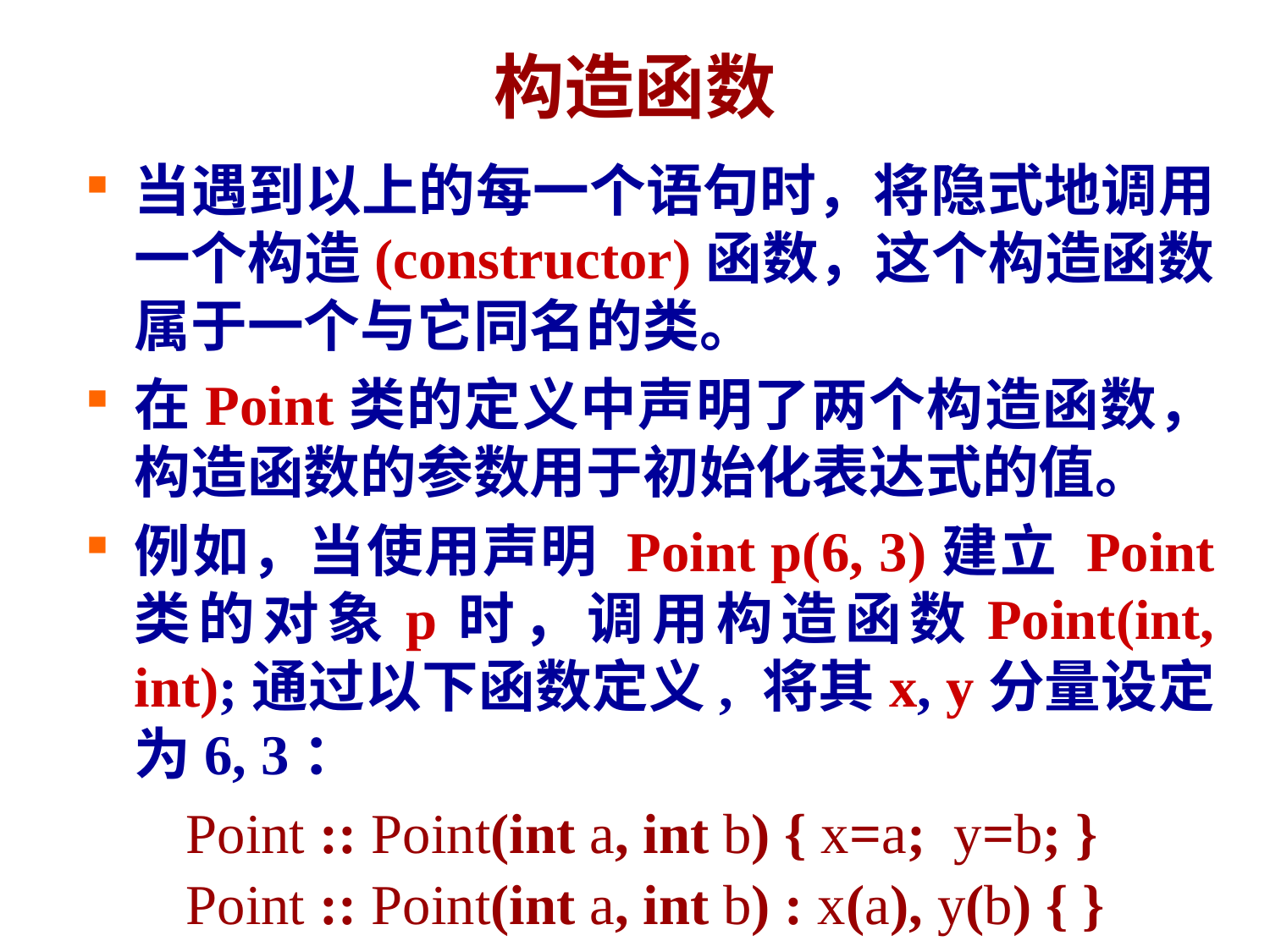

# 构造函数
当遇到以上的每一个语句时，将隐式地调用一个构造(constructor)函数，这个构造函数属于一个与它同名的类。
在Point类的定义中声明了两个构造函数，构造函数的参数用于初始化表达式的值。
例如，当使用声明 Point p(6, 3)建立 Point 类的对象p时，调用构造函数Point(int, int);通过以下函数定义, 将其x, y分量设定为6, 3：
       Point :: Point(int a, int b) { x=a;  y=b; }
       Point :: Point(int a, int b) : x(a), y(b) { }
61